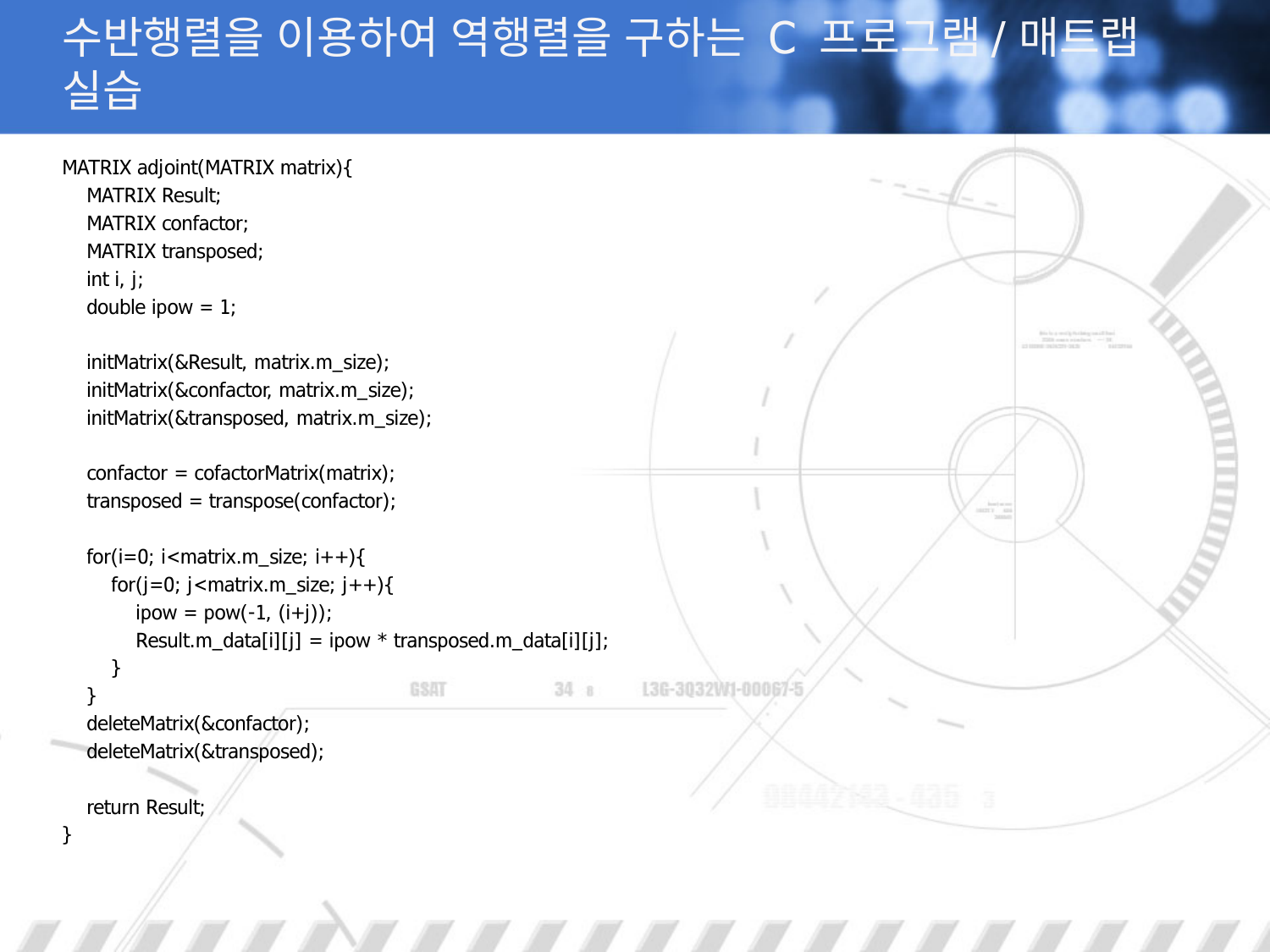

# 수반행렬을 이용하여 역행렬을 구하는 C 프로그램/매트랩 실습
MATRIX adjoint(MATRIX matrix){
    MATRIX Result;
    MATRIX confactor;
    MATRIX transposed;
    int i, j;
    double ipow = 1;

    initMatrix(&Result, matrix.m_size);
    initMatrix(&confactor, matrix.m_size);
    initMatrix(&transposed, matrix.m_size);

    confactor = cofactorMatrix(matrix);
    transposed = transpose(confactor);

    for(i=0; i<matrix.m_size; i++){
        for(j=0; j<matrix.m_size; j++){
            ipow = pow(-1, (i+j));
            Result.m_data[i][j] = ipow * transposed.m_data[i][j];
        }
    }
    deleteMatrix(&confactor);
    deleteMatrix(&transposed);

    return Result;
}